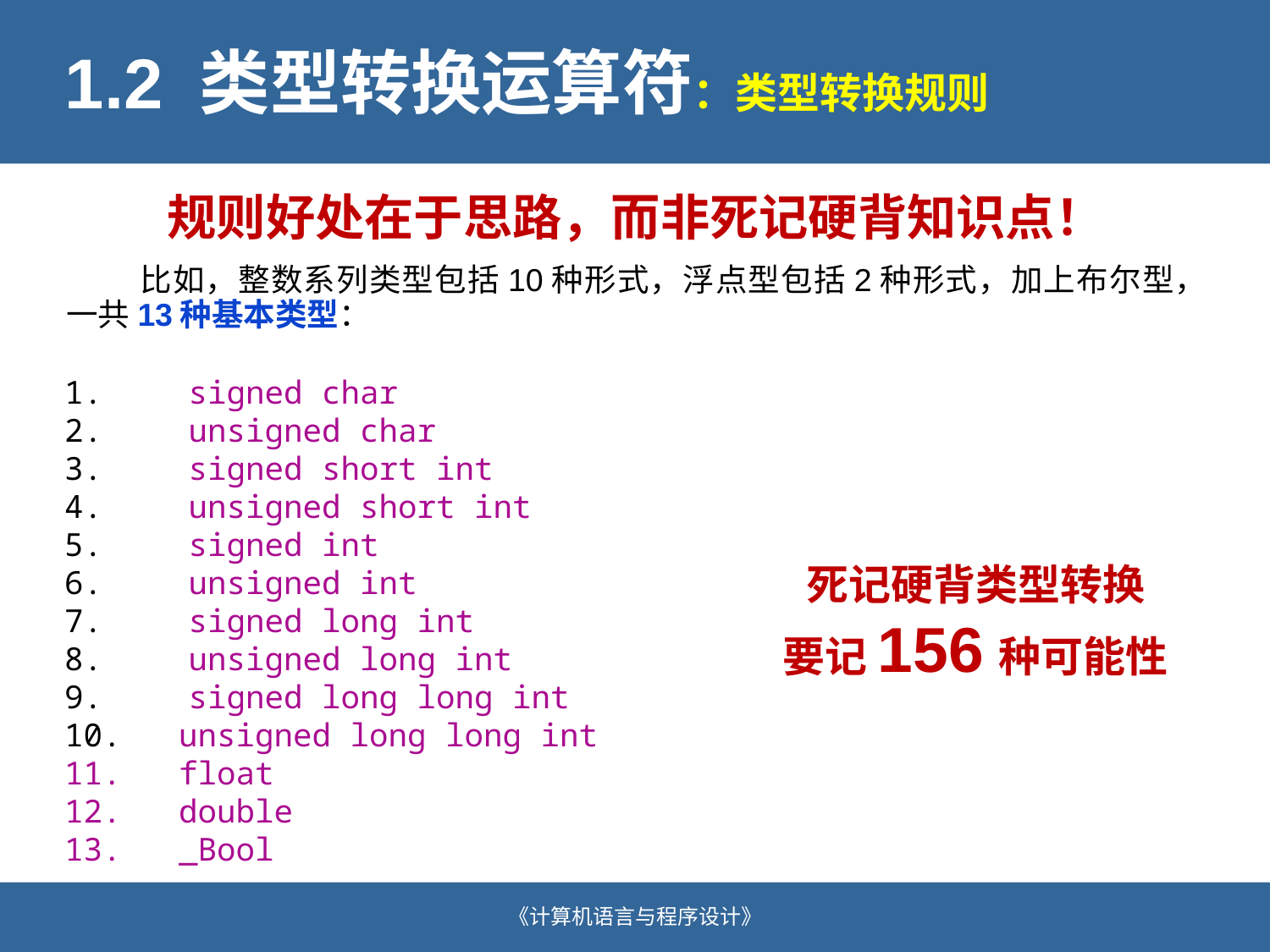

# 1.2 类型转换运算符：类型转换规则
规则好处在于思路，而非死记硬背知识点！
比如，整数系列类型包括10种形式，浮点型包括2种形式，加上布尔型，一共13种基本类型：
    signed char
    unsigned char
    signed short int
    unsigned short int
    signed int
    unsigned int
    signed long int
    unsigned long int
    signed long long int
   unsigned long long int
   float
   double
   _Bool
死记硬背类型转换
要记156种可能性

《计算机语言与程序设计》
20